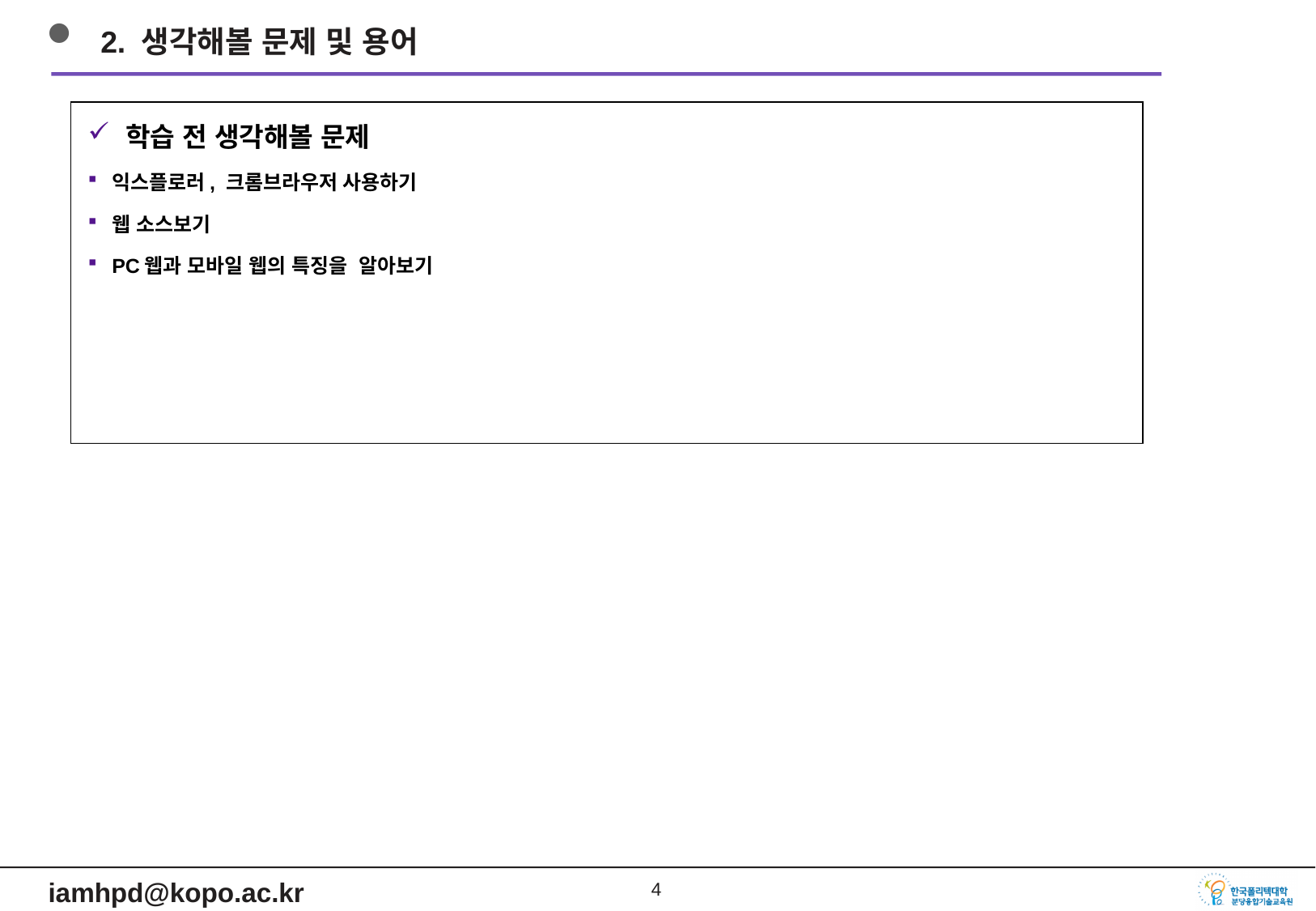

2. 생각해볼 문제 및 용어
학습 전 생각해볼 문제
익스플로러, 크롬브라우저 사용하기
웹 소스보기
PC웹과 모바일 웹의 특징을  알아보기
4